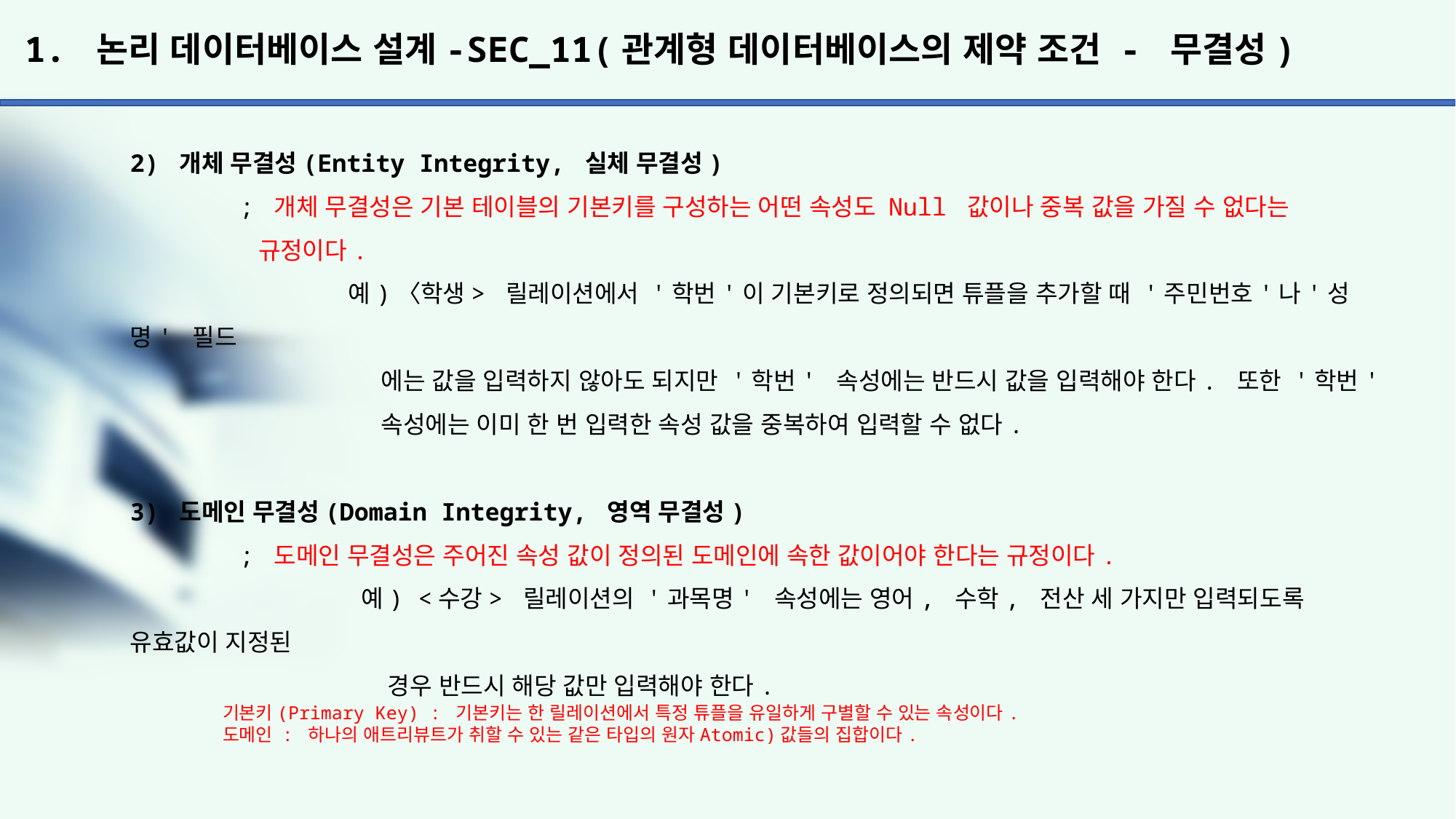

# 1. 논리 데이터베이스 설계-SEC_11(관계형 데이터베이스의 제약 조건 - 무결성)
2) 개체 무결성(Entity Integrity, 실체 무결성)
	; 개체 무결성은 기본 테이블의 기본키를 구성하는 어떤 속성도 Null 값이나 중복 값을 가질 수 없다는
	  규정이다.
		예)〈학생> 릴레이션에서 '학번'이 기본키로 정의되면 튜플을 추가할 때 '주민번호'나'성명' 필드
		    에는 값을 입력하지 않아도 되지만 '학번' 속성에는 반드시 값을 입력해야 한다. 또한 '학번'
		    속성에는 이미 한 번 입력한 속성 값을 중복하여 입력할 수 없다.

3) 도메인 무결성(Domain Integrity, 영역 무결성)
	; 도메인 무결성은 주어진 속성 값이 정의된 도메인에 속한 값이어야 한다는 규정이다.
		 예) <수강> 릴레이션의 '과목명' 속성에는 영어, 수학, 전산 세 가지만 입력되도록 유효값이 지정된
		     경우 반드시 해당 값만 입력해야 한다.

기본키(Primary Key) : 기본키는 한 릴레이션에서 특정 튜플을 유일하게 구별할 수 있는 속성이다.
도메인 : 하나의 애트리뷰트가 취할 수 있는 같은 타입의 원자Atomic)값들의 집합이다.